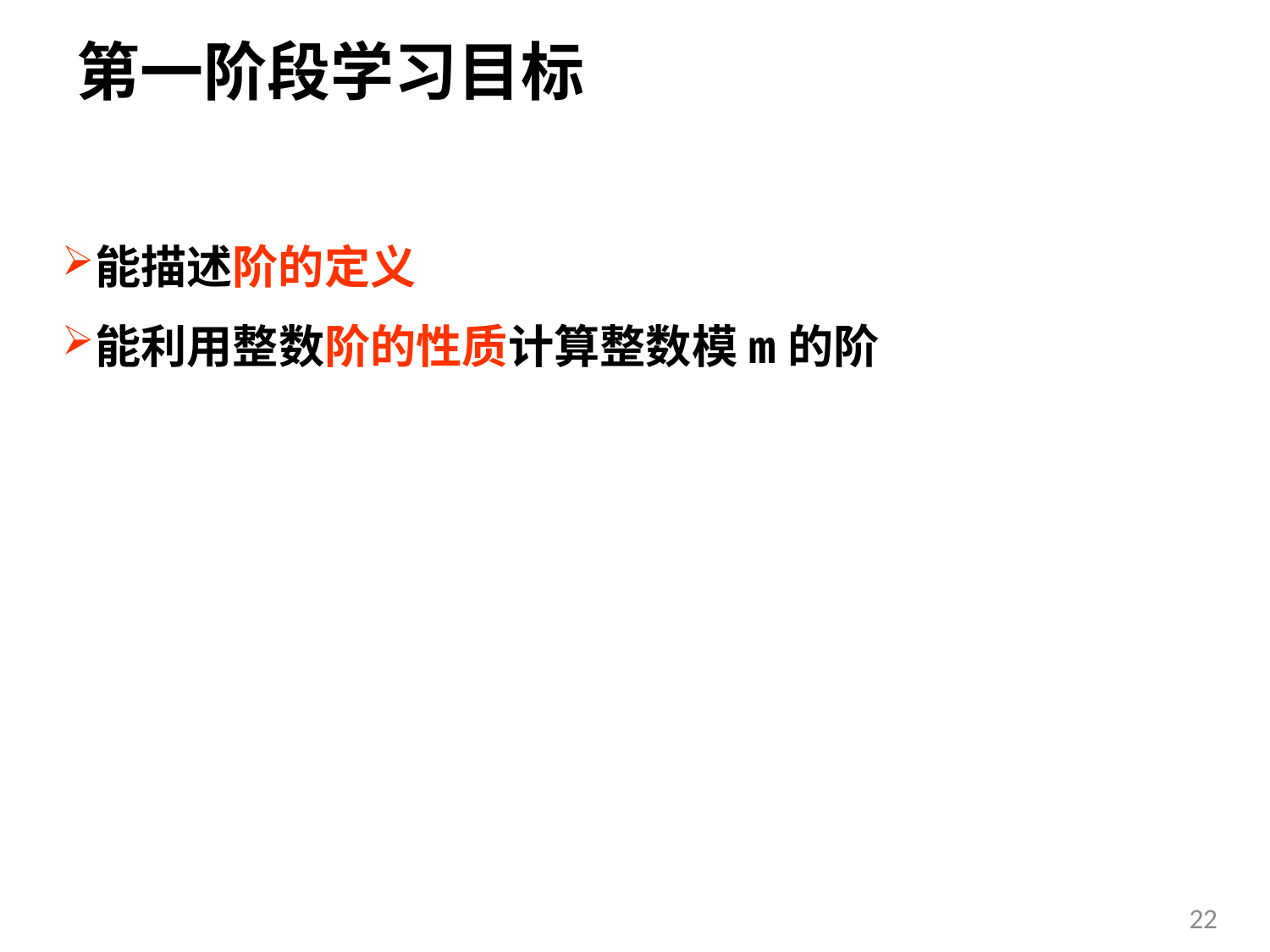

5.2 学习目标
# 第一阶段学习目标
能描述阶的定义
能利用整数阶的性质计算整数模m的阶
22